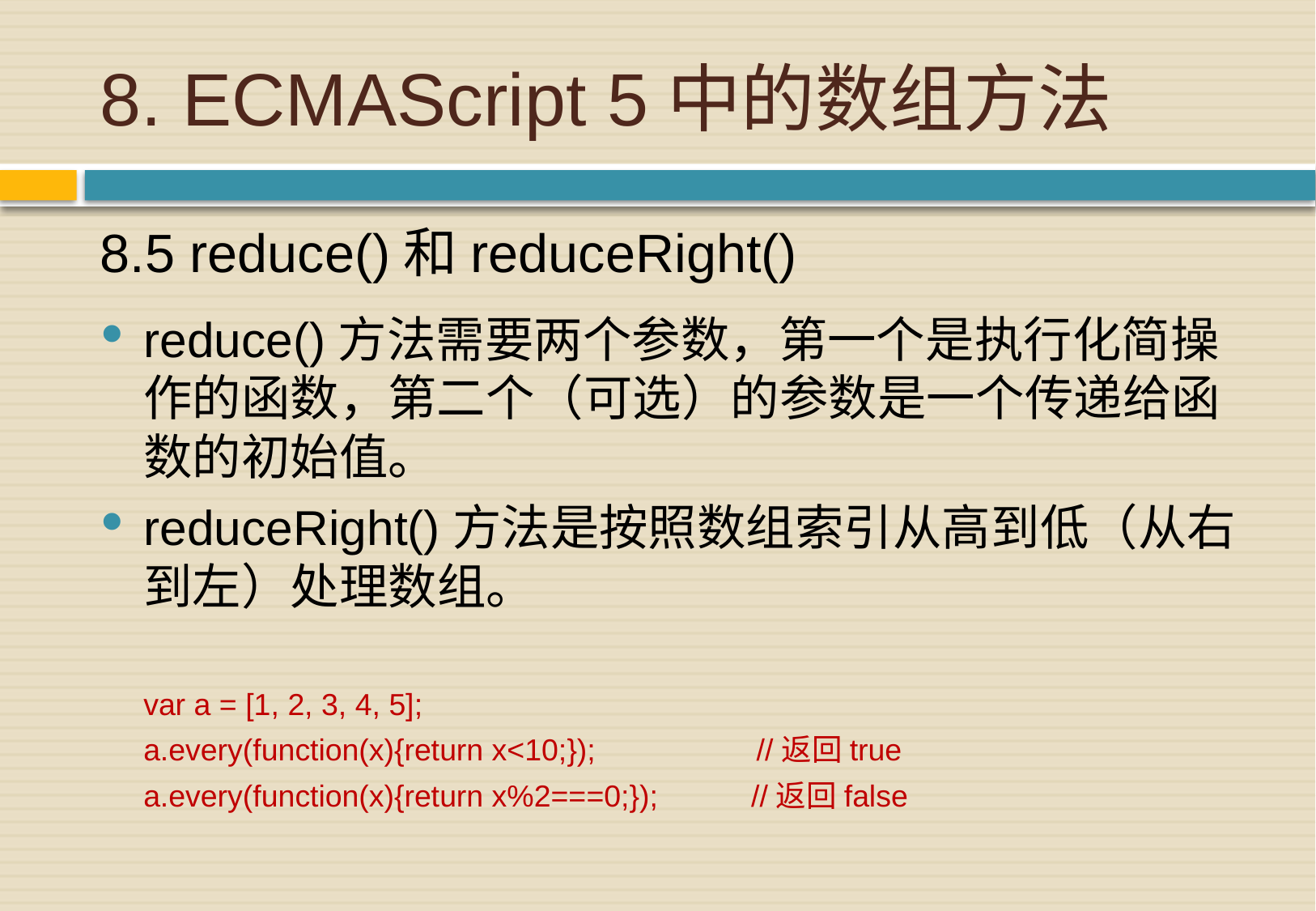

# 8. ECMAScript 5中的数组方法
8.5 reduce()和reduceRight()
reduce()方法需要两个参数，第一个是执行化简操作的函数，第二个（可选）的参数是一个传递给函数的初始值。
reduceRight()方法是按照数组索引从高到低（从右到左）处理数组。

var a = [1, 2, 3, 4, 5];
a.every(function(x){return x<10;});                   //返回true
a.every(function(x){return x%2===0;});           //返回false